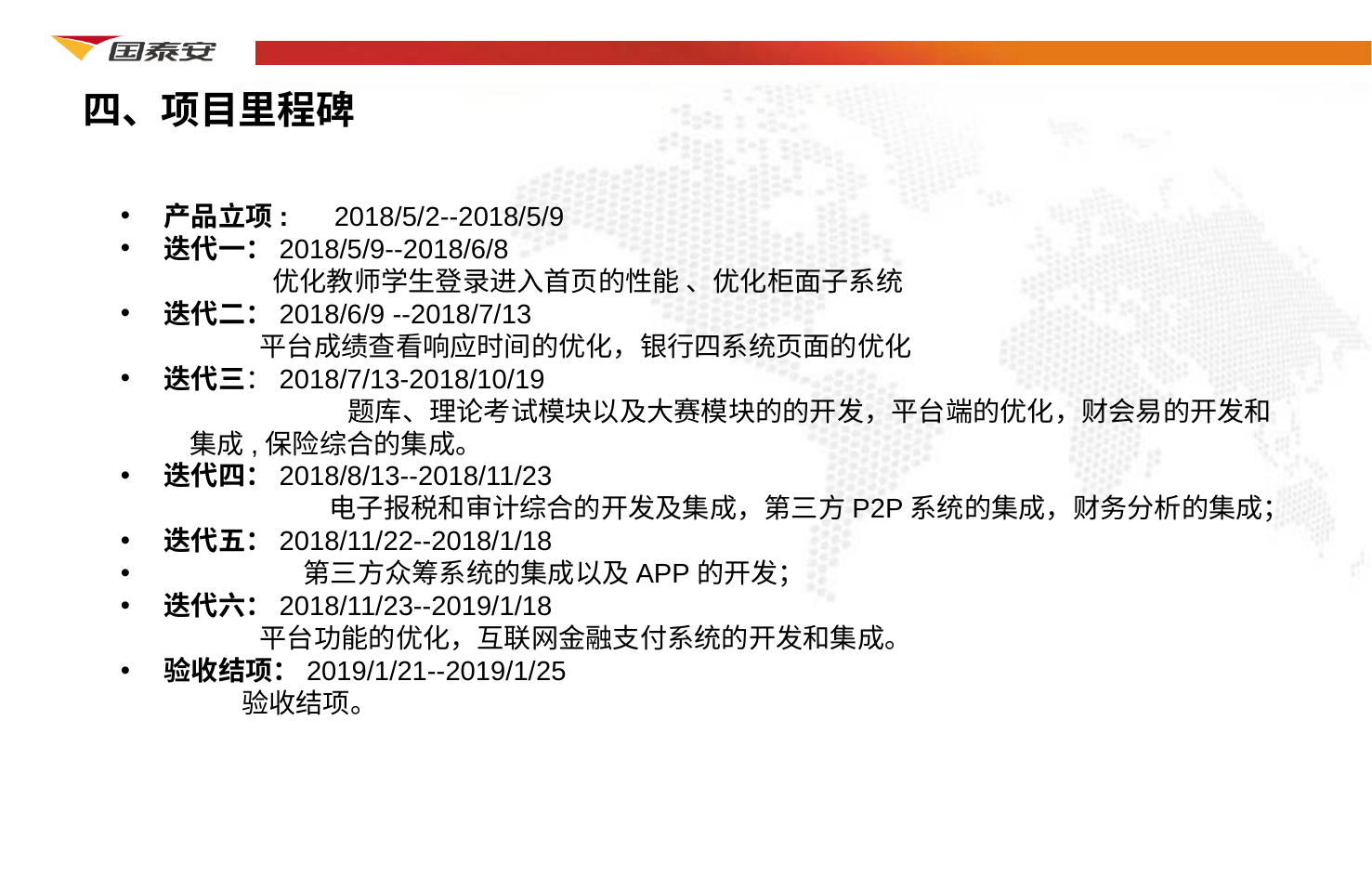

# 四、项目里程碑
产品立项:      2018/5/2--2018/5/9
迭代一：2018/5/9--2018/6/8
	 优化教师学生登录进入首页的性能 、优化柜面子系统
迭代二：2018/6/9 --2018/7/13
	平台成绩查看响应时间的优化，银行四系统页面的优化
迭代三：2018/7/13-2018/10/19
	  题库、理论考试模块以及大赛模块的的开发，平台端的优化，财会易的开发和集成,保险综合的集成。
迭代四：2018/8/13--2018/11/23
	电子报税和审计综合的开发及集成，第三方P2P系统的集成，财务分析的集成；
迭代五：2018/11/22--2018/1/18
	第三方众筹系统的集成以及APP的开发；
迭代六：2018/11/23--2019/1/18
	平台功能的优化，互联网金融支付系统的开发和集成。
验收结项：2019/1/21--2019/1/25
                   验收结项。